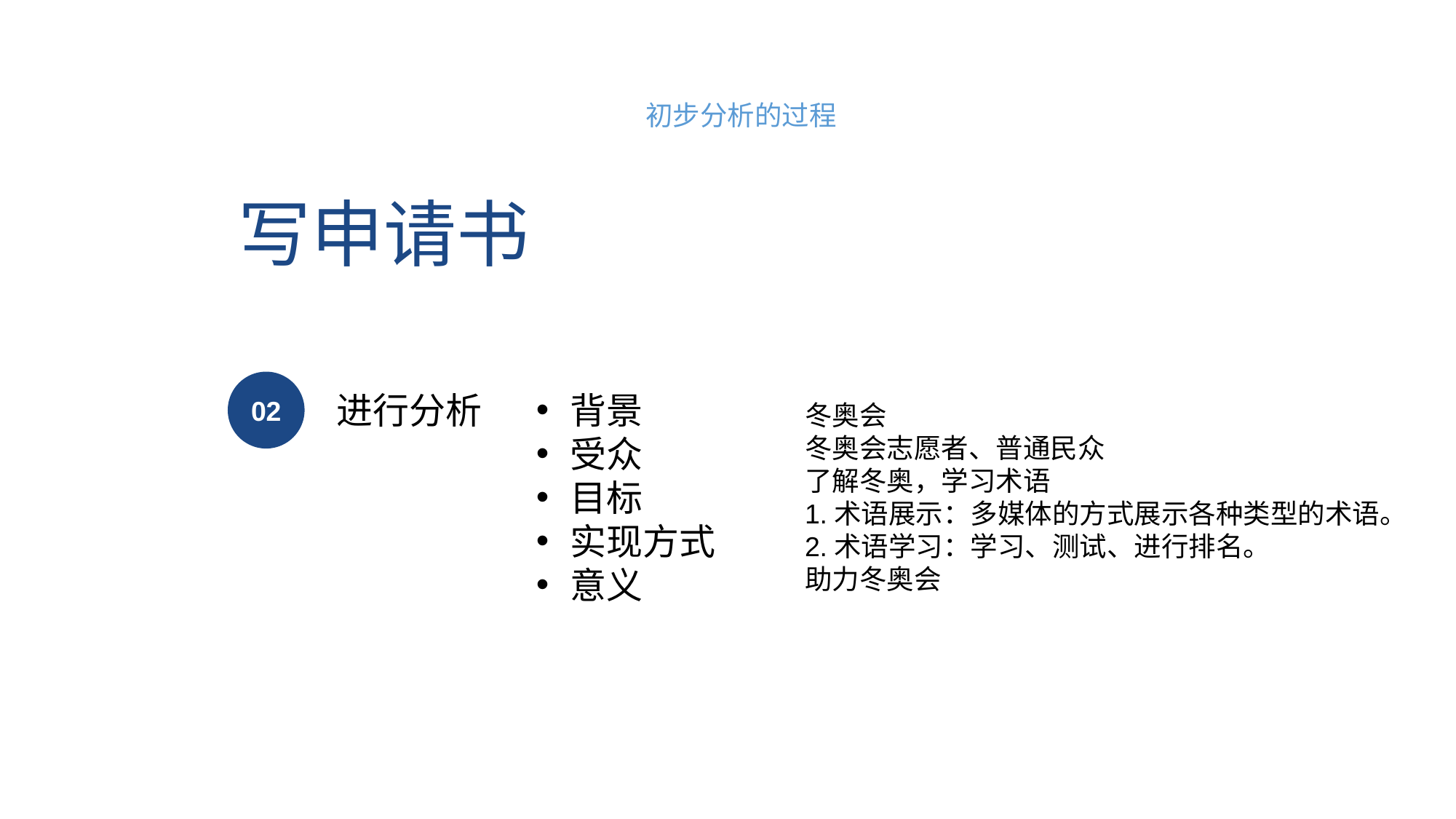

初步分析的过程
写申请书
02
进行分析
背景
受众
目标
实现方式
意义
冬奥会
冬奥会志愿者、普通民众
了解冬奥，学习术语
1.术语展示：多媒体的方式展示各种类型的术语。
2.术语学习：学习、测试、进行排名。
助力冬奥会